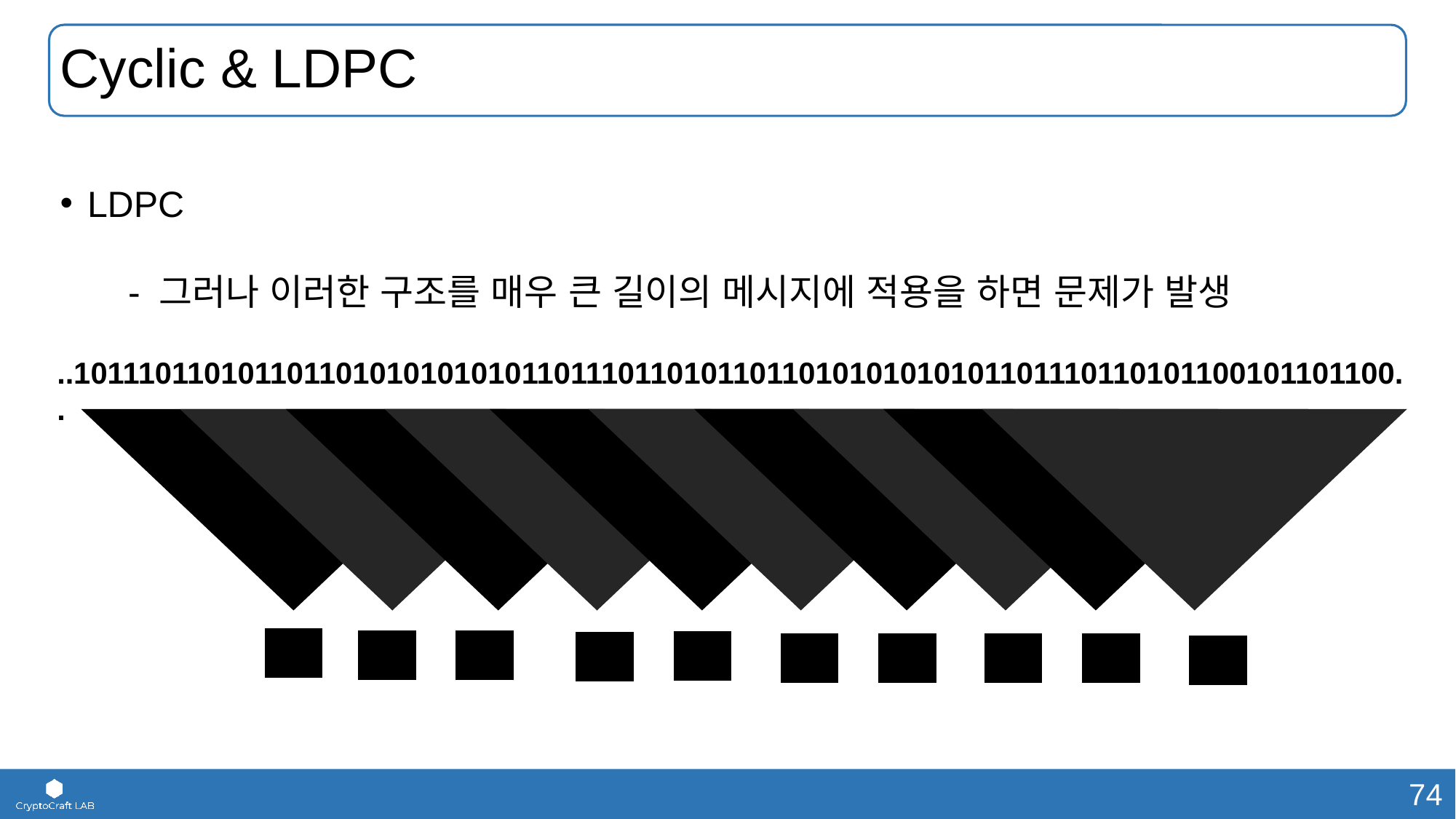

# Cyclic & LDPC
LDPC
- 그러나 이러한 구조를 매우 큰 길이의 메시지에 적용을 하면 문제가 발생
..10111011010110110101010101011011101101011011010101010101101110110101100101101100..